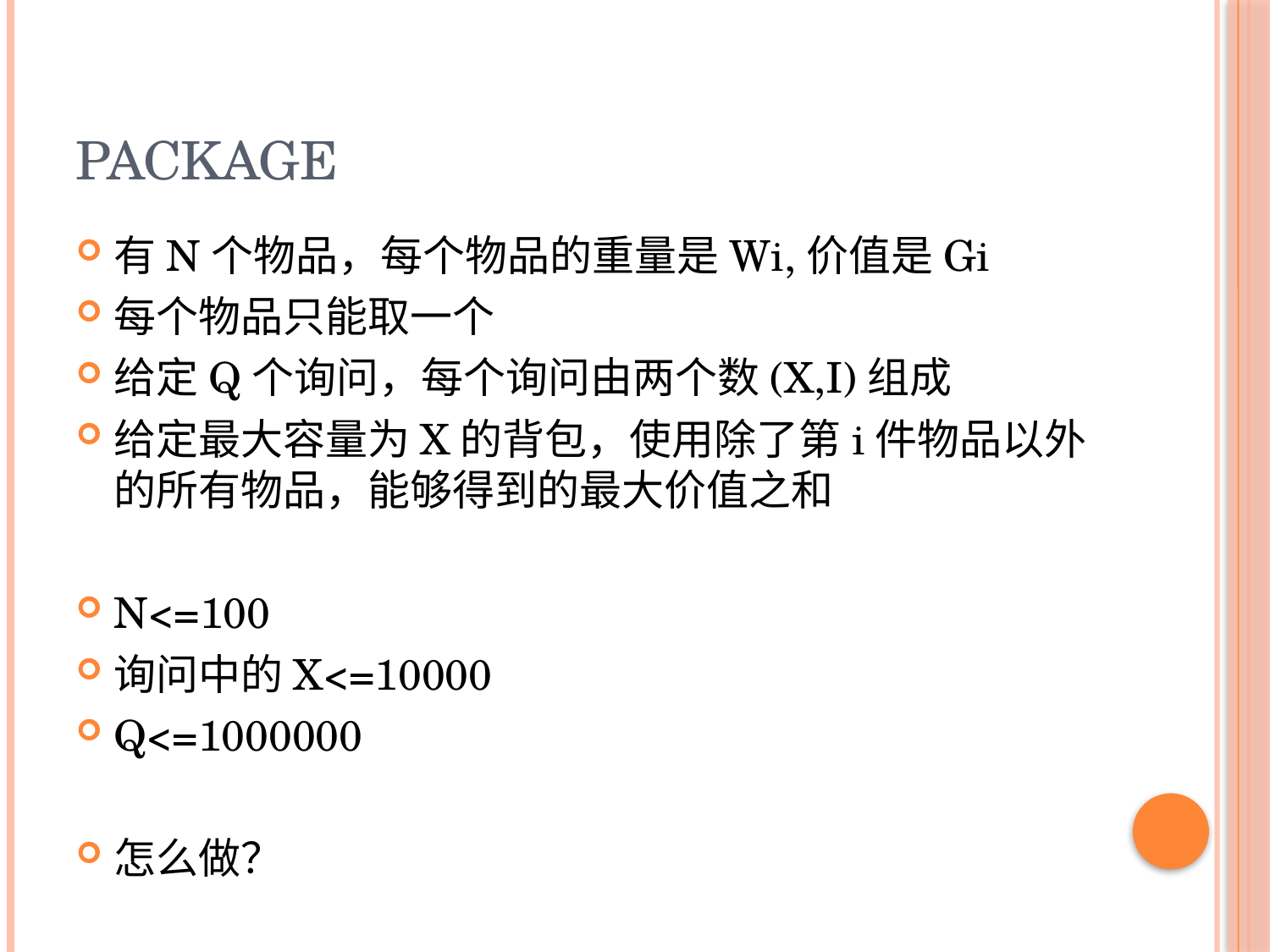

# Package
有N个物品，每个物品的重量是Wi,价值是Gi
每个物品只能取一个
给定Q个询问，每个询问由两个数(X,I)组成
给定最大容量为X的背包，使用除了第i件物品以外的所有物品，能够得到的最大价值之和

N<=100
询问中的X<=10000
Q<=1000000

怎么做？